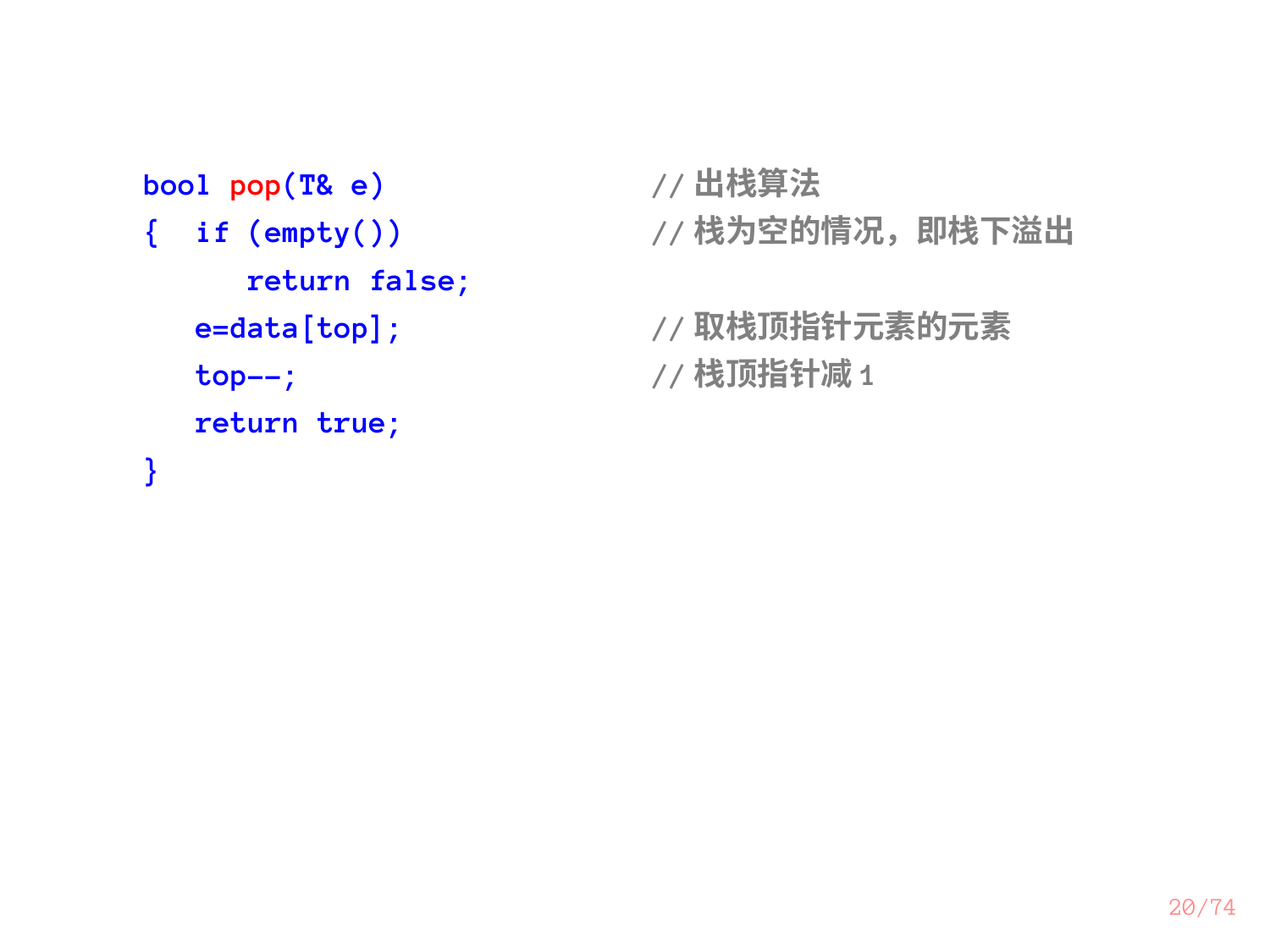

bool pop(T& e)			//出栈算法
{  if (empty())		//栈为空的情况，即栈下溢出
      return false;
   e=data[top];		//取栈顶指针元素的元素
   top--;			//栈顶指针减1
   return true;
}
20/74